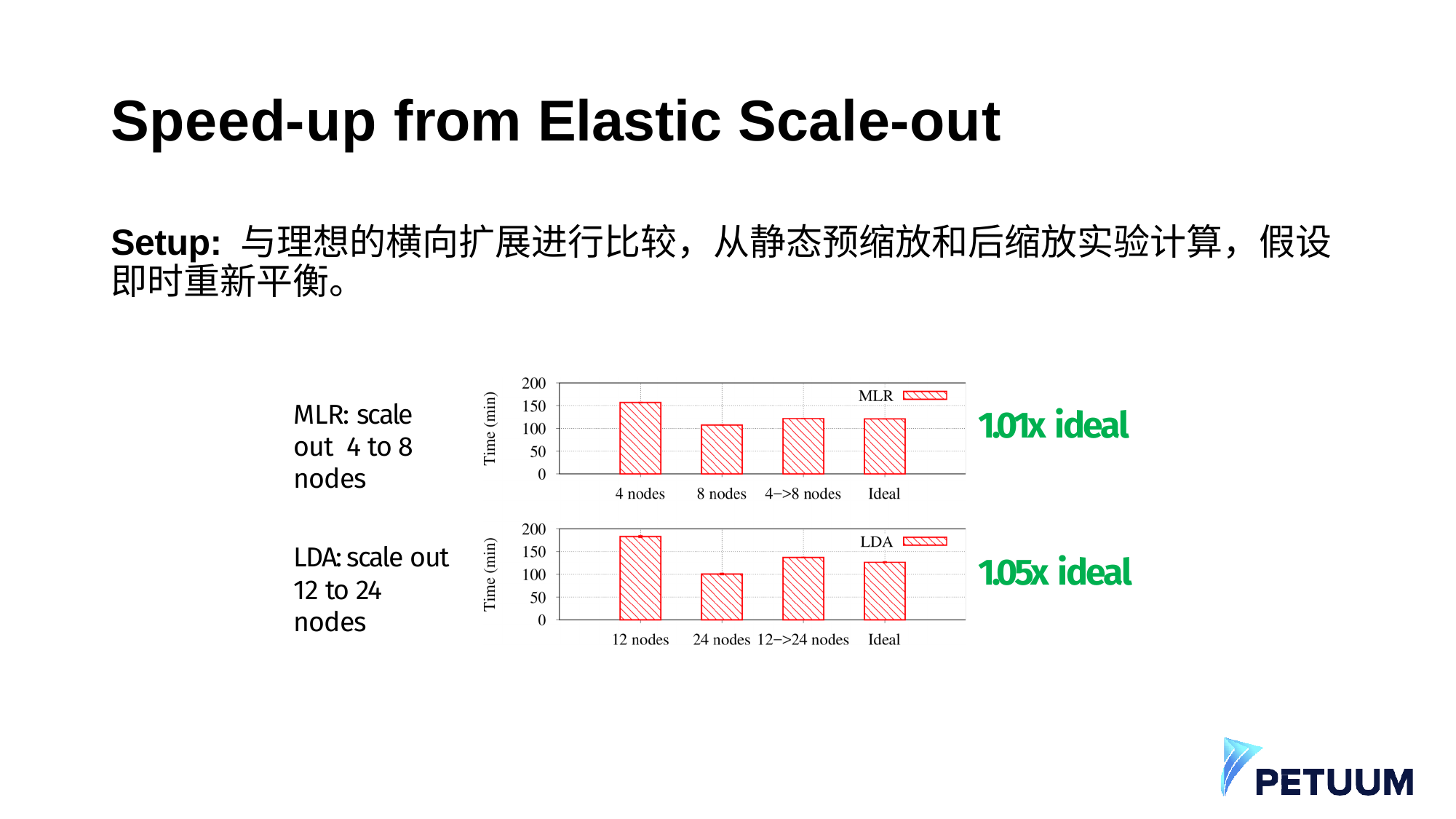

# Speed-up from Elastic Scale-out
Setup: 与理想的横向扩展进行比较，从静态预缩放和后缩放实验计算，假设即时重新平衡。

MLR: scale out  4 to 8 nodes
1.01x ideal
LDA: scale out  12 to 24 nodes
1.05x ideal